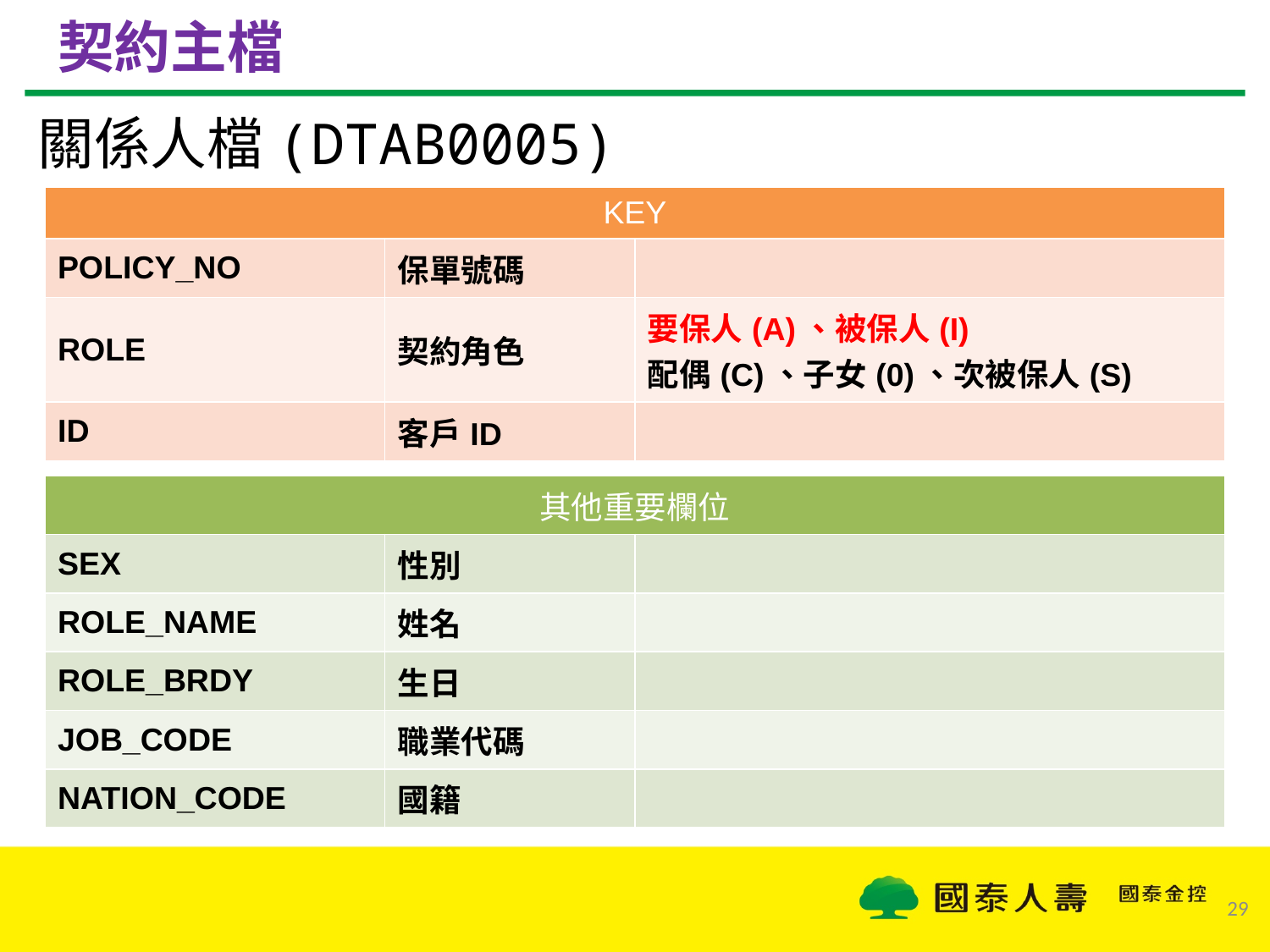

# 契約主檔

關係人檔(DTAB0005)
| KEY |  |  |
| --- | --- | --- |
| POLICY\_NO | 保單號碼 |  |
| ROLE | 契約角色 | 要保人(A)、被保人(I) 配偶(C)、子女(0)、次被保人(S) |
| ID | 客戶ID |  |
| 其他重要欄位 |  |  |
| --- | --- | --- |
| SEX | 性別 |  |
| ROLE\_NAME | 姓名 |  |
| ROLE\_BRDY | 生日 |  |
| JOB\_CODE | 職業代碼 |  |
| NATION\_CODE | 國籍 |  |
29